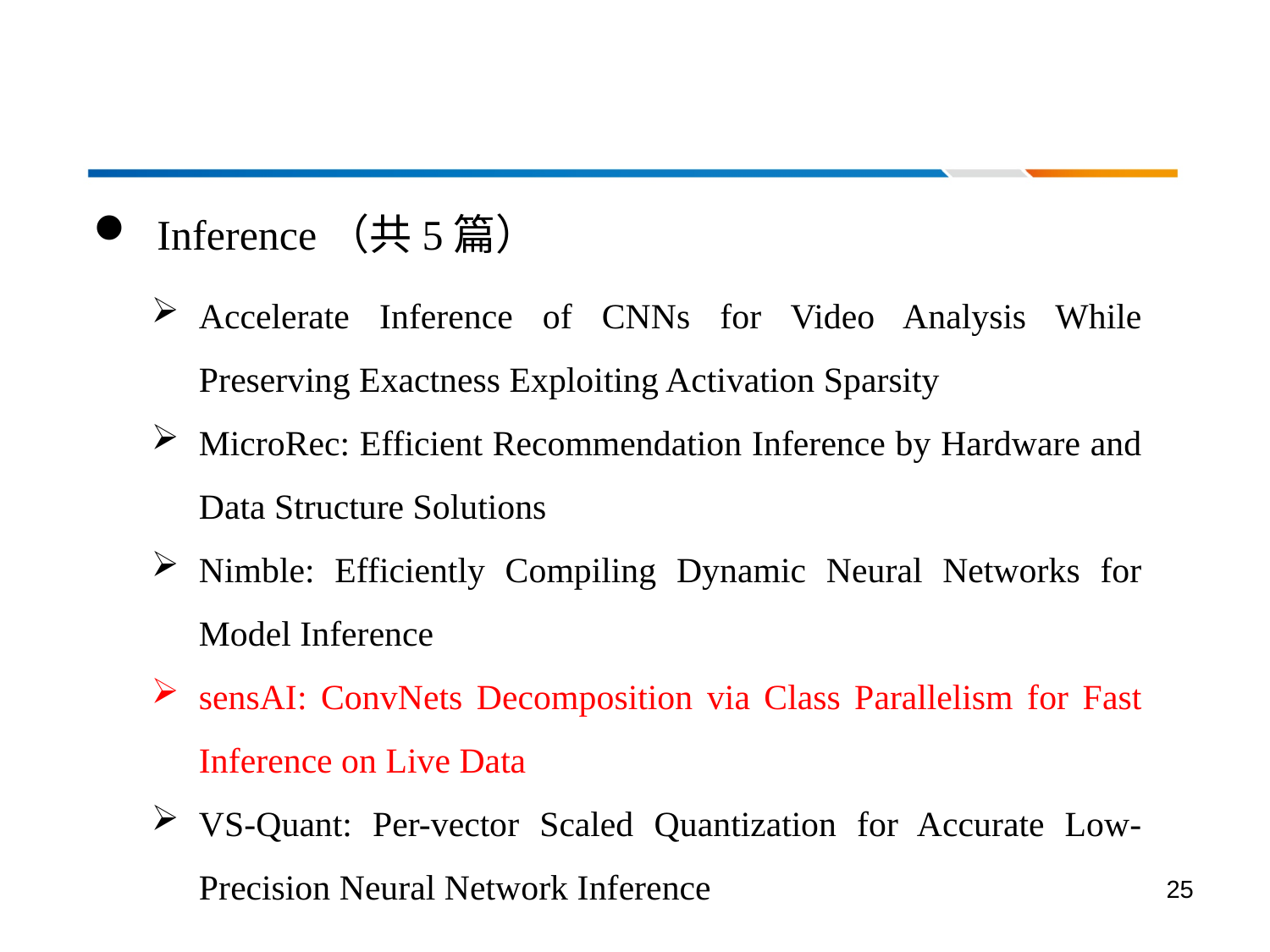

Inference（共5篇）
Accelerate Inference of CNNs for Video Analysis While Preserving Exactness Exploiting Activation Sparsity
MicroRec: Efficient Recommendation Inference by Hardware and Data Structure Solutions
Nimble: Efficiently Compiling Dynamic Neural Networks for Model Inference
sensAI: ConvNets Decomposition via Class Parallelism for Fast Inference on Live Data
VS-Quant: Per-vector Scaled Quantization for Accurate Low-Precision Neural Network Inference
25